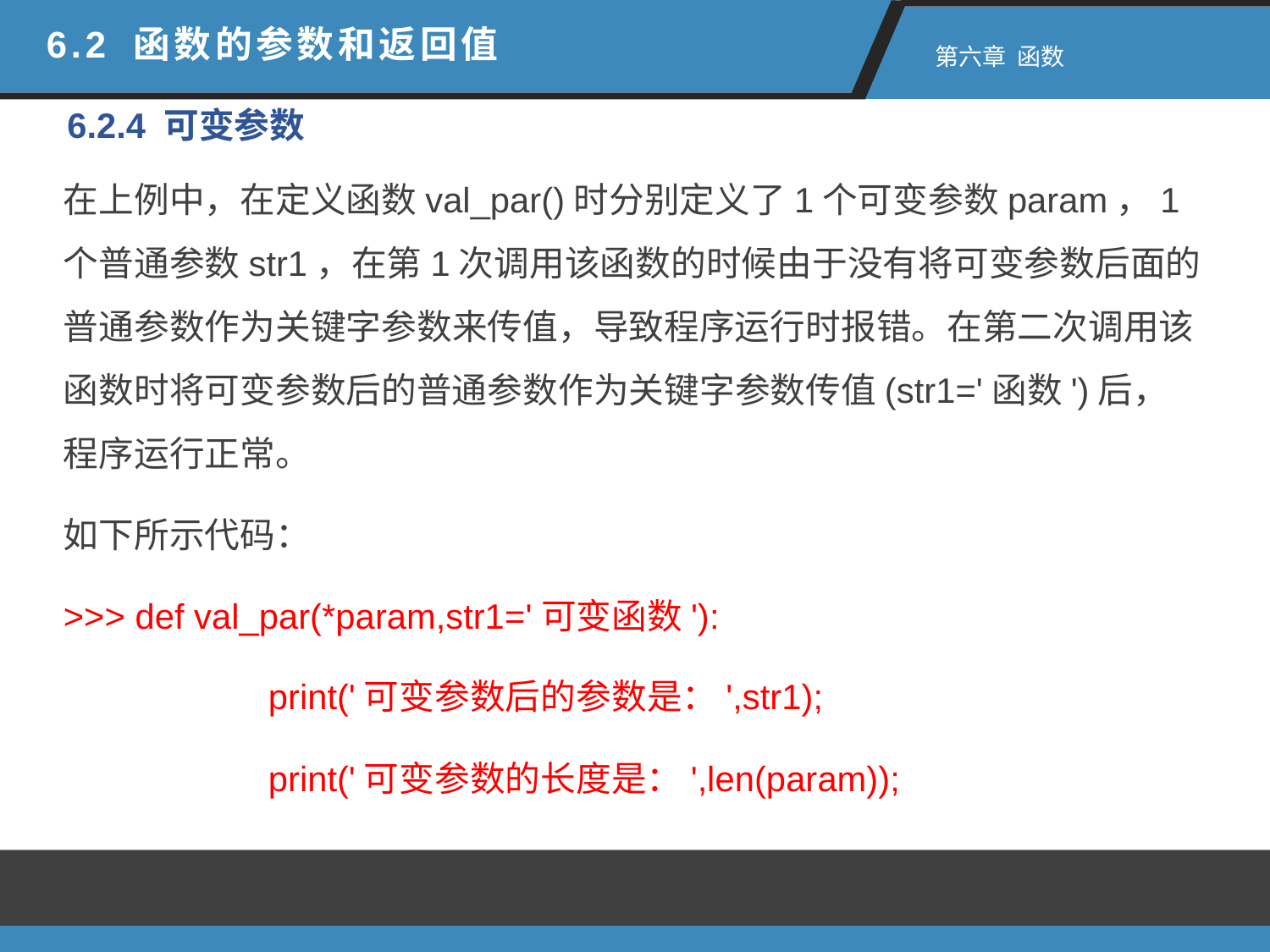

6.2 函数的参数和返回值
  第六章  函数
6.2.4 可变参数
在上例中，在定义函数val_par()时分别定义了1个可变参数param，1个普通参数str1，在第1次调用该函数的时候由于没有将可变参数后面的普通参数作为关键字参数来传值，导致程序运行时报错。在第二次调用该函数时将可变参数后的普通参数作为关键字参数传值(str1='函数')后，程序运行正常。
如下所示代码：
>>> def val_par(*param,str1='可变函数'):
	        print('可变参数后的参数是：',str1);
	        print('可变参数的长度是：',len(param));